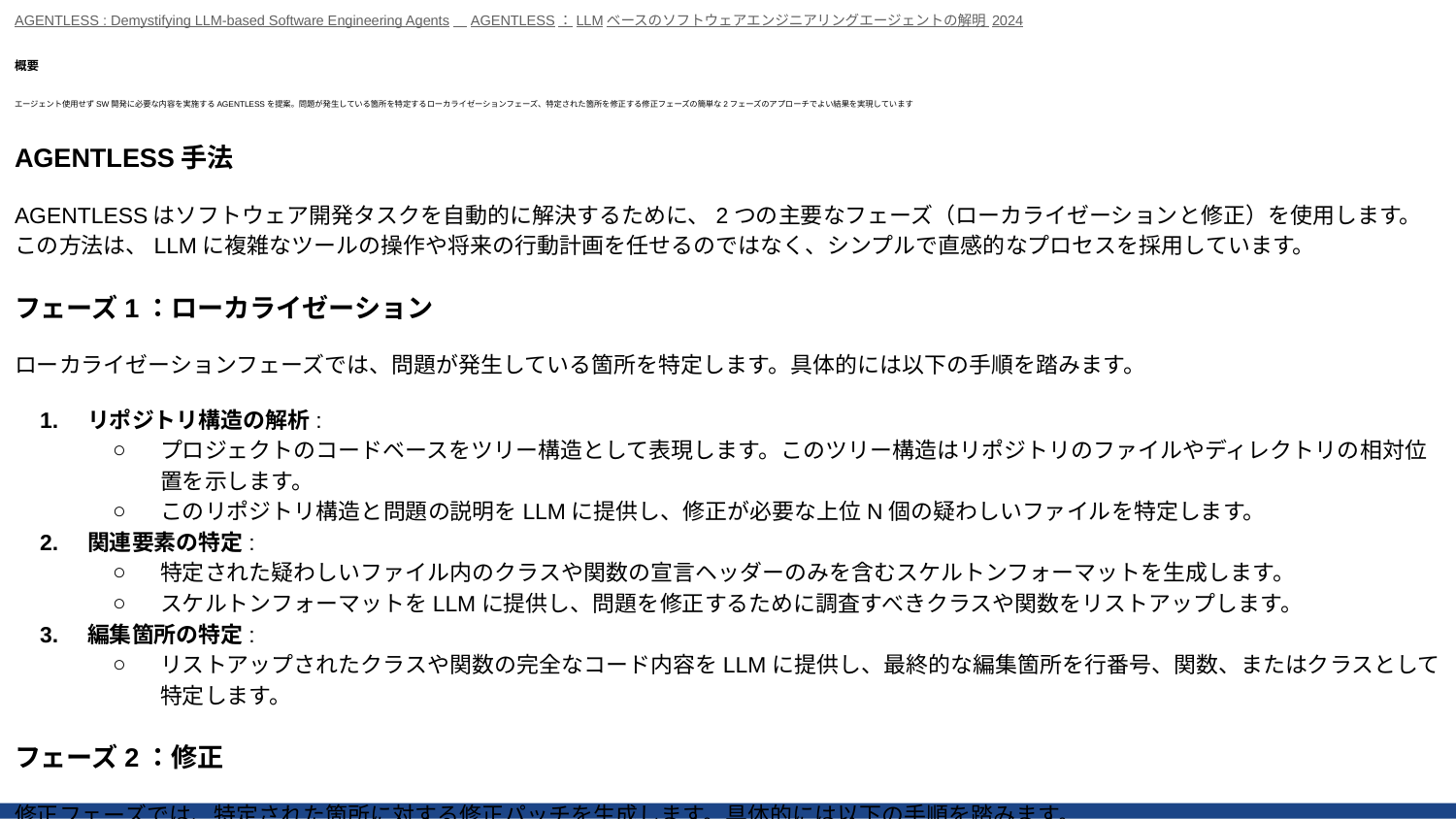

AGENTLESS : Demystifying LLM-based Software Engineering Agents　AGENTLESS：LLMベースのソフトウェアエンジニアリングエージェントの解明 2024
概要
エージェント使用せずSW開発に必要な内容を実施するAGENTLESSを提案。問題が発生している箇所を特定するローカライゼーションフェーズ、特定された箇所を修正する修正フェーズの簡単な2フェーズのアプローチでよい結果を実現しています
AGENTLESS手法
AGENTLESSはソフトウェア開発タスクを自動的に解決するために、2つの主要なフェーズ（ローカライゼーションと修正）を使用します。この方法は、LLMに複雑なツールの操作や将来の行動計画を任せるのではなく、シンプルで直感的なプロセスを採用しています。
フェーズ1：ローカライゼーション
ローカライゼーションフェーズでは、問題が発生している箇所を特定します。具体的には以下の手順を踏みます。
リポジトリ構造の解析:
プロジェクトのコードベースをツリー構造として表現します。このツリー構造はリポジトリのファイルやディレクトリの相対位置を示します。
このリポジトリ構造と問題の説明をLLMに提供し、修正が必要な上位N個の疑わしいファイルを特定します。
関連要素の特定:
特定された疑わしいファイル内のクラスや関数の宣言ヘッダーのみを含むスケルトンフォーマットを生成します。
スケルトンフォーマットをLLMに提供し、問題を修正するために調査すべきクラスや関数をリストアップします。
編集箇所の特定:
リストアップされたクラスや関数の完全なコード内容をLLMに提供し、最終的な編集箇所を行番号、関数、またはクラスとして特定します。
フェーズ2：修正
修正フェーズでは、特定された箇所に対する修正パッチを生成します。具体的には以下の手順を踏みます。
パッチ生成:
特定された編集箇所のコードスニペットと問題の説明をLLMに提供し、複数の修正パッチを生成します。
パッチは検索/置換編集フォーマットを使用して生成され、これにより小さな編集を効率的に行います。
フィルタリングと選択:
生成されたパッチをフィルタリングし、シンタックスエラーや既存のテストに失敗するパッチを除外します。
残ったパッチの中から多数決に基づいて最良のパッチを選択します。具体的には、各パッチを正規化し、最も多く出現するパッチを最終的なパッチとして選択します。
プロンプト内容
プロンプト1: 疑わしいファイルの特定
英語:

The repository structure is as follows:
<repository structure format>

Given the issue description: <issue description>, identify the top N suspicious files in the repository that might need further inspection or modification to resolve the issue.

日本語訳:

リポジトリの構造は以下の通りです:
<リポジトリ構造のフォーマット>

以下の問題の説明を考慮して: <問題の説明>、リポジトリ内でさらに調査または修正が必要な上位N個の疑わしいファイルを特定してください。

プロンプト2: 関連要素の特定
英語:

Given the skeleton format of the suspicious files:
<skeleton format>

Identify the list of related classes and functions within these files that should be examined to fix the provided issue.

日本語訳:

以下の疑わしいファイルのスケルトンフォーマットを考慮して:
<スケルトンフォーマット>

提供された問題を修正するために調査すべき関連するクラスと関数のリストを特定してください。

プロンプト3: 編集箇所の特定
英語:

Given the code content of the related classes and functions:
<code content>

Localize the specific edit locations within these elements to fix the provided issue, specified by line numbers, functions, or classes.

日本語訳:

以下の関連するクラスと関数のコード内容を考慮して:
<コード内容>

提供された問題を修正するために、これらの要素内の特定の編集箇所を行番号、関数、またはクラスで指定して特定してください。

プロンプト4: 修正パッチの生成
英語:

Given the code snippets around the identified edit locations:
<code snippets>

Generate patches to fix the provided issue using a Search/Replace edit format.

日本語訳:

以下の特定された編集箇所周辺のコードスニペットを考慮して:
<コードスニペット>

提供された問題を修正するためのパッチを検索/置換編集フォーマットを使用して生成してください。

これらのプロンプトを使用することで、AGENTLESSはソフトウェア開発タスクの自動化を実現しています。それぞれのプロンプトは段階的に問題の局所化と修正を行うために設計されています。